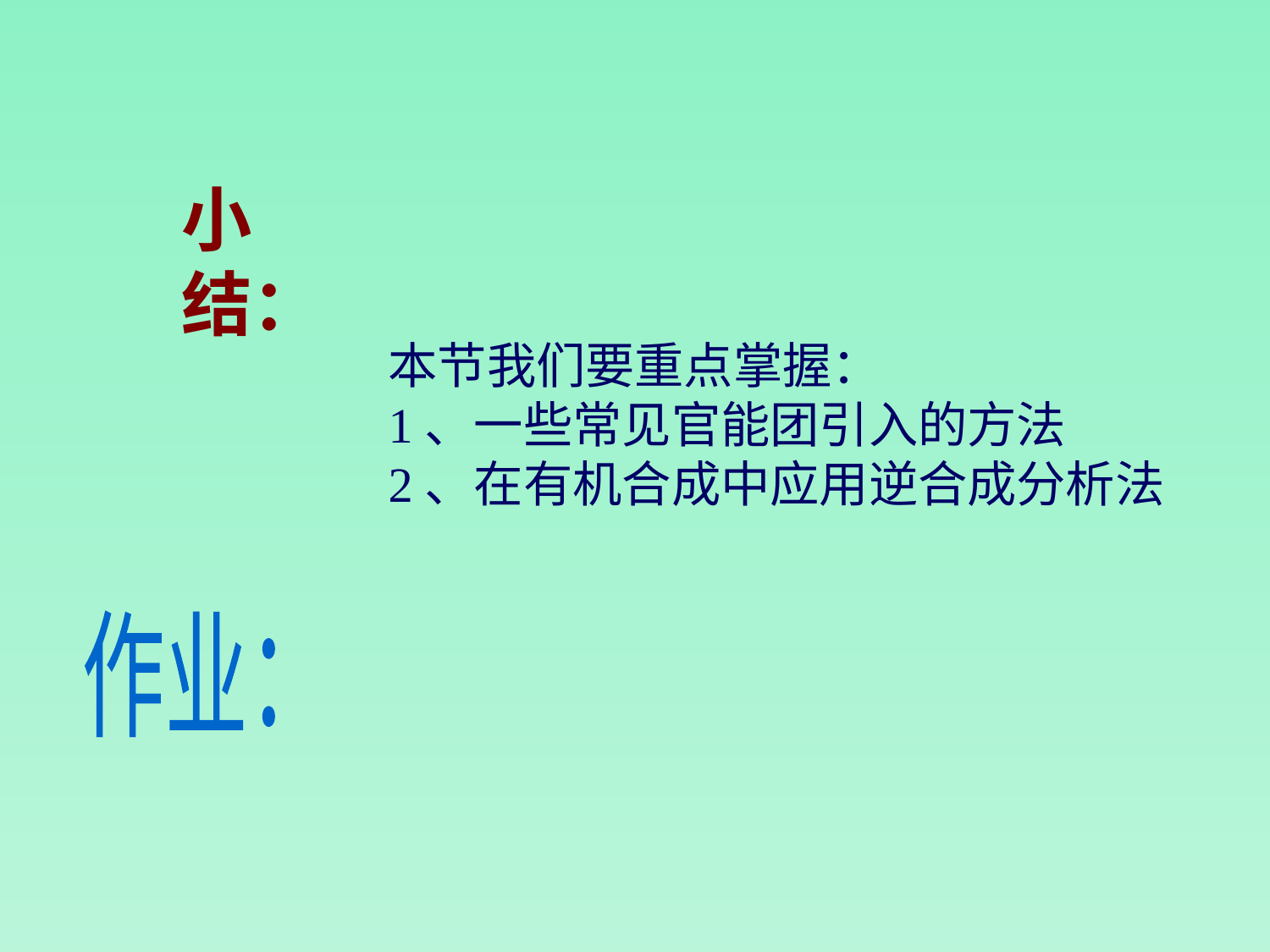

小  结：
本节我们要重点掌握：
1、一些常见官能团引入的方法
2、在有机合成中应用逆合成分析法
作业：